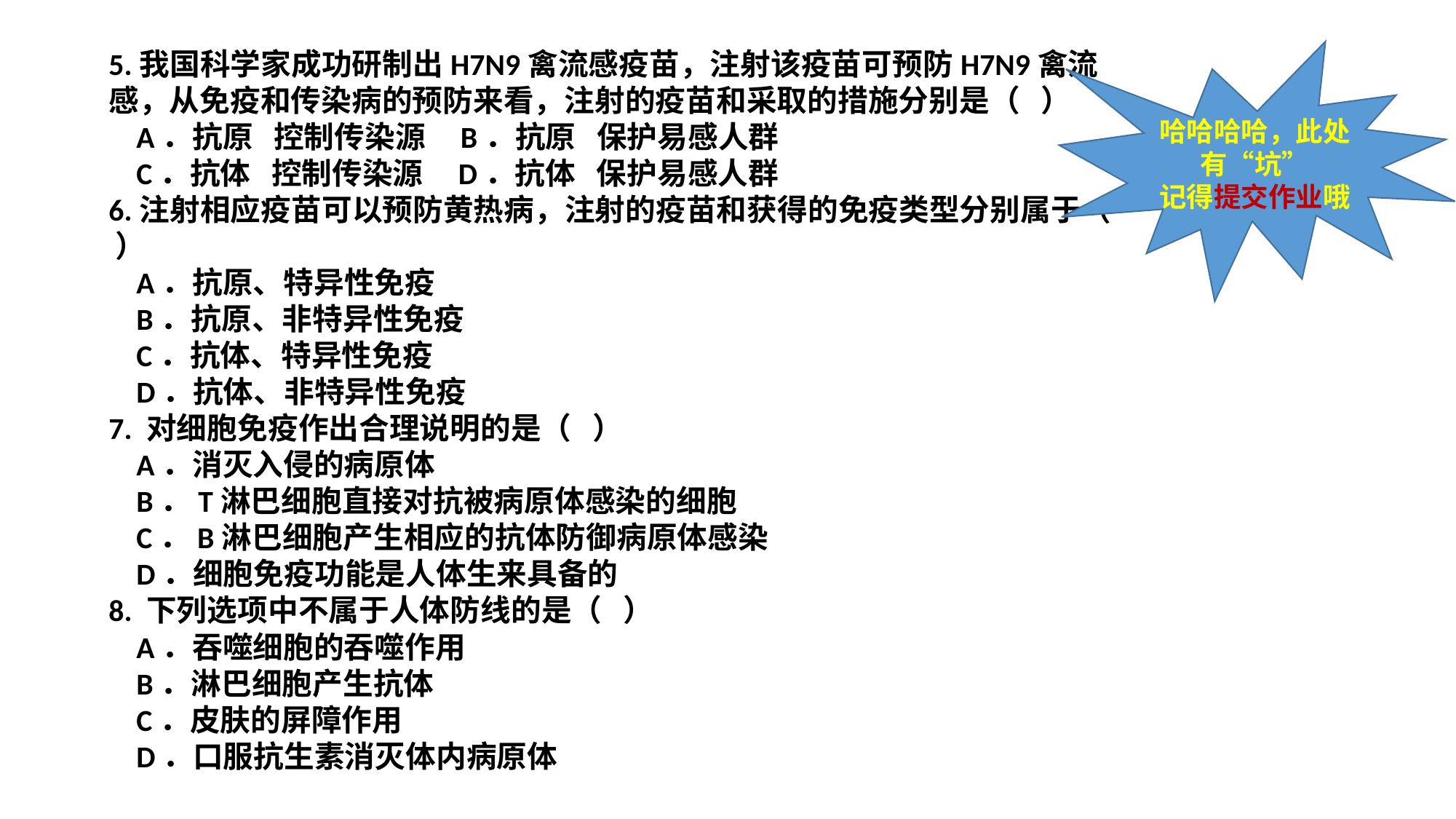

5.我国科学家成功研制出H7N9禽流感疫苗，注射该疫苗可预防H7N9禽流感，从免疫和传染病的预防来看，注射的疫苗和采取的措施分别是（   ）
    A．抗原   控制传染源    B．抗原   保护易感人群
    C．抗体   控制传染源    D．抗体   保护易感人群
6.注射相应疫苗可以预防黄热病，注射的疫苗和获得的免疫类型分别属于（   ）
    A．抗原、特异性免疫
    B．抗原、非特异性免疫
    C．抗体、特异性免疫
    D．抗体、非特异性免疫
7. 对细胞免疫作出合理说明的是（   ）
    A．消灭入侵的病原体
    B．T淋巴细胞直接对抗被病原体感染的细胞
    C．B淋巴细胞产生相应的抗体防御病原体感染
    D．细胞免疫功能是人体生来具备的
8. 下列选项中不属于人体防线的是（   ）
    A．吞噬细胞的吞噬作用
    B．淋巴细胞产生抗体
    C．皮肤的屏障作用
    D．口服抗生素消灭体内病原体

哈哈哈哈，此处有“坑”
记得提交作业哦